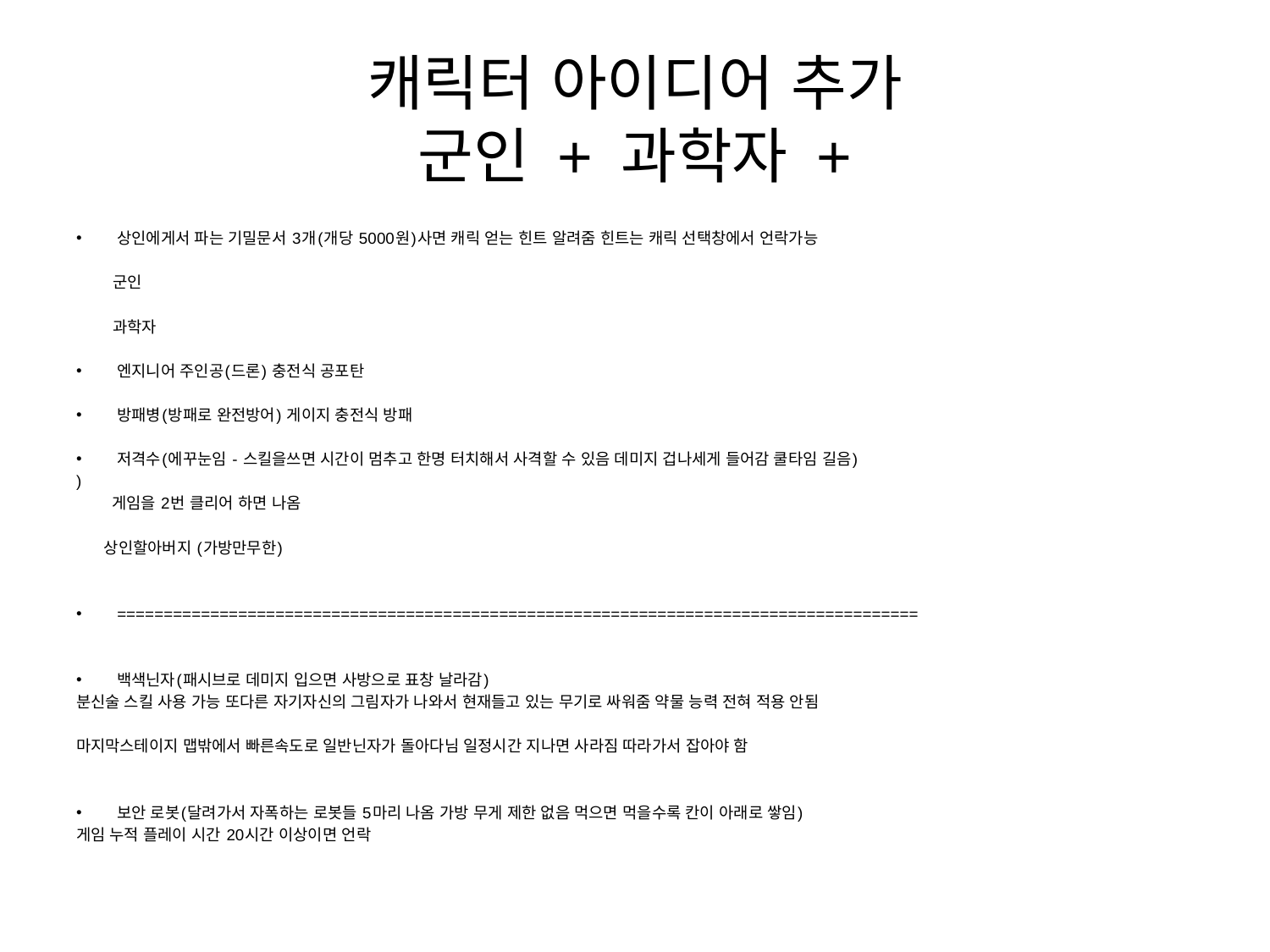

# 캐릭터 아이디어 추가 군인 + 과학자 +
상인에게서 파는 기밀문서 3개(개당 5000원)사면 캐릭 얻는 힌트 알려줌 힌트는 캐릭 선택창에서 언락가능

        군인

        과학자

엔지니어 주인공(드론) 충전식 공포탄

방패병(방패로 완전방어) 게이지 충전식 방패

저격수(에꾸눈임 - 스킬을쓰면 시간이 멈추고 한명 터치해서 사격할 수 있음 데미지 겁나세게 들어감 쿨타임 길음)
)
	게임을 2번 클리어 하면 나옴

      상인할아버지 (가방만무한)

======================================================================================

백색닌자(패시브로 데미지 입으면 사방으로 표창 날라감)
분신술 스킬 사용 가능 또다른 자기자신의 그림자가 나와서 현재들고 있는 무기로 싸워줌 약물 능력 전혀 적용 안됨

마지막스테이지 맵밖에서 빠른속도로 일반닌자가 돌아다님 일정시간 지나면 사라짐 따라가서 잡아야 함

보안 로봇(달려가서 자폭하는 로봇들 5마리 나옴 가방 무게 제한 없음 먹으면 먹을수록 칸이 아래로 쌓임)
게임 누적 플레이 시간 20시간 이상이면 언락